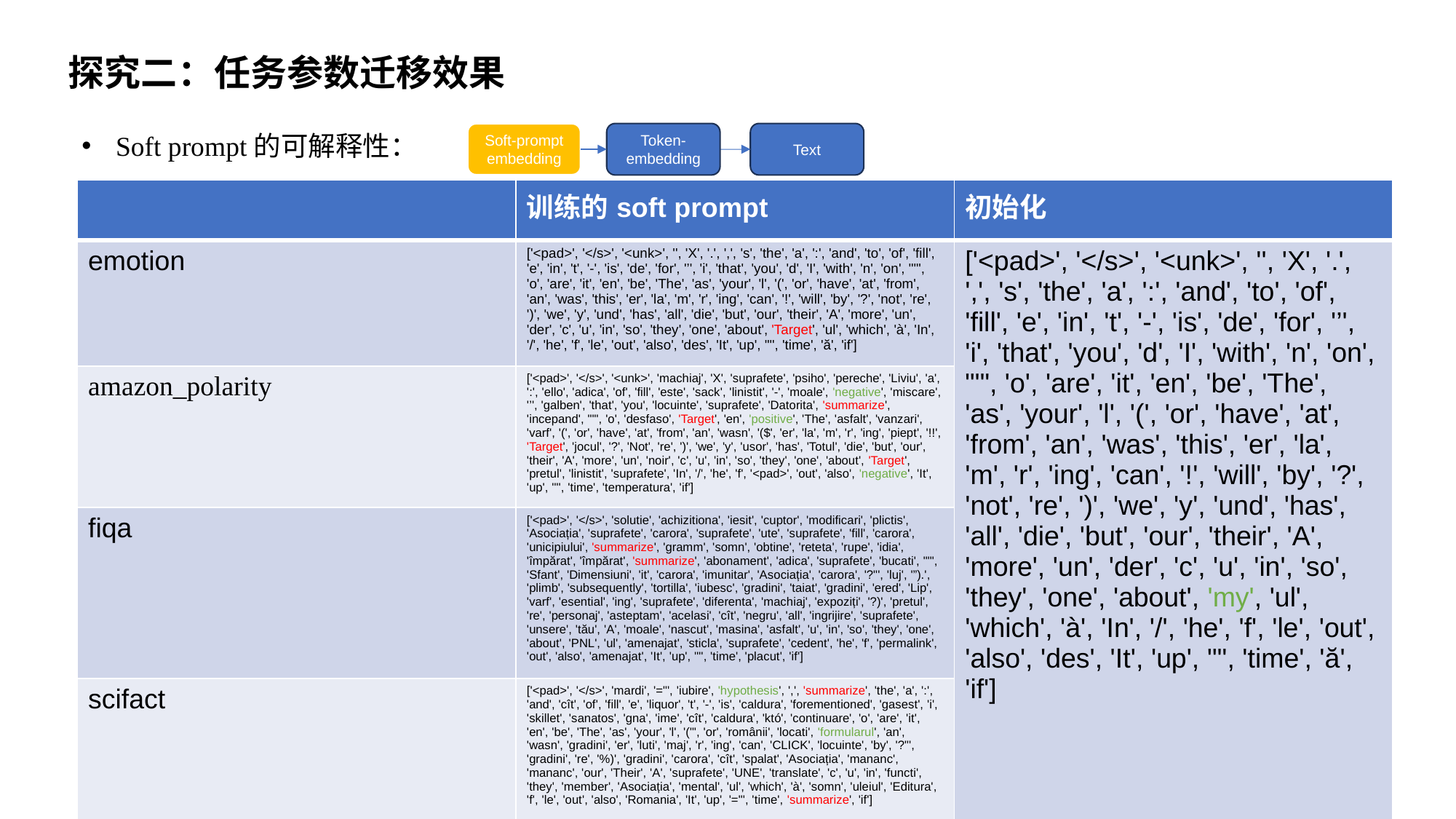

探究二：任务参数迁移效果
Soft prompt的可解释性：

Soft-prompt
embedding
Token-embedding
Text
|  | 训练的soft prompt | 初始化 |
| --- | --- | --- |
| emotion | ['<pad>', '</s>', '<unk>', '', 'X', '.', ',', 's', 'the', 'a', ':', 'and', 'to', 'of', 'fill', 'e', 'in', 't', '-', 'is', 'de', 'for', '’', 'i', 'that', 'you', 'd', 'I', 'with', 'n', 'on', "'", 'o', 'are', 'it', 'en', 'be', 'The', 'as', 'your', 'l', '(', 'or', 'have', 'at', 'from', 'an', 'was', 'this', 'er', 'la', 'm', 'r', 'ing', 'can', '!', 'will', 'by', '?', 'not', 're', ')', 'we', 'y', 'und', 'has', 'all', 'die', 'but', 'our', 'their', 'A', 'more', 'un', 'der', 'c', 'u', 'in', 'so', 'they', 'one', 'about', 'Target', 'ul', 'which', 'à', 'In', '/', 'he', 'f', 'le', 'out', 'also', 'des', 'It', 'up', '"', 'time', 'ă', 'if'] | ['<pad>', '</s>', '<unk>', '', 'X', '.', ',', 's', 'the', 'a', ':', 'and', 'to', 'of', 'fill', 'e', 'in', 't', '-', 'is', 'de', 'for', '’', 'i', 'that', 'you', 'd', 'I', 'with', 'n', 'on', "'", 'o', 'are', 'it', 'en', 'be', 'The', 'as', 'your', 'l', '(', 'or', 'have', 'at', 'from', 'an', 'was', 'this', 'er', 'la', 'm', 'r', 'ing', 'can', '!', 'will', 'by', '?', 'not', 're', ')', 'we', 'y', 'und', 'has', 'all', 'die', 'but', 'our', 'their', 'A', 'more', 'un', 'der', 'c', 'u', 'in', 'so', 'they', 'one', 'about', 'my', 'ul', 'which', 'à', 'In', '/', 'he', 'f', 'le', 'out', 'also', 'des', 'It', 'up', '"', 'time', 'ă', 'if'] |
| amazon\_polarity | ['<pad>', '</s>', '<unk>', 'machiaj', 'X', 'suprafete', 'psiho', 'pereche', 'Liviu', 'a', ':', 'ello', 'adica', 'of', 'fill', 'este', 'sack', 'linistit', '-', 'moale', 'negative', 'miscare', '’', 'galben', 'that', 'you', 'locuinte', 'suprafete', 'Datorita', 'summarize', 'incepand', "'", 'o', 'desfaso', 'Target', 'en', 'positive', 'The', 'asfalt', 'vanzari', 'varf', '(', 'or', 'have', 'at', 'from', 'an', 'wasn', '($', 'er', 'la', 'm', 'r', 'ing', 'piept', '!!', 'Target', 'jocul', '?', 'Not', 're', ')', 'we', 'y', 'usor', 'has', 'Totul', 'die', 'but', 'our', 'their', 'A', 'more', 'un', 'noir', 'c', 'u', 'in', 'so', 'they', 'one', 'about', 'Target', 'pretul', 'linistit', 'suprafete', 'In', '/', 'he', 'f', '<pad>', 'out', 'also', 'negative', 'It', 'up', '"', 'time', 'temperatura', 'if'] |  |
| fiqa | ['<pad>', '</s>', 'solutie', 'achizitiona', 'iesit', 'cuptor', 'modificari', 'plictis', 'Asociația', 'suprafete', 'carora', 'suprafete', 'ute', 'suprafete', 'fill', 'carora', 'unicipiului', 'summarize', 'gramm', 'somn', 'obtine', 'reteta', 'rupe', 'idia', 'împărat', 'împărat', 'summarize', 'abonament', 'adica', 'suprafete', 'bucati', "'", 'Sfant', 'Dimensiuni', 'it', 'carora', 'imunitar', 'Asociația', 'carora', '?"', 'luj', '”).', 'plimb', 'subsequently', 'tortilla', 'iubesc', 'gradini', 'taiat', 'gradini', 'ered', 'Lip', 'varf', 'esential', 'ing', 'suprafete', 'diferenta', 'machiaj', 'expoziți', '?)', 'pretul', 're', 'personaj', 'asteptam', 'acelasi', 'cît', 'negru', 'all', 'ingrijire', 'suprafete', 'unsere', 'tău', 'A', 'moale', 'nascut', 'masina', 'asfalt', 'u', 'in', 'so', 'they', 'one', 'about', 'PNL', 'ul', 'amenajat', 'sticla', 'suprafete', 'cedent', 'he', 'f', 'permalink', 'out', 'also', 'amenajat', 'It', 'up', '"', 'time', 'placut', 'if'] |  |
| scifact | ['<pad>', '</s>', 'mardi', '="', 'iubire', 'hypothesis', ',', 'summarize', 'the', 'a', ':', 'and', 'cît', 'of', 'fill', 'e', 'liquor', 't', '-', 'is', 'caldura', 'forementioned', 'gasest', 'i', 'skillet', 'sanatos', 'gna', 'ime', 'cît', 'caldura', 'któ', 'continuare', 'o', 'are', 'it', 'en', 'be', 'The', 'as', 'your', 'l', '("', 'or', 'românii', 'locati', 'formularul', 'an', 'wasn', 'gradini', 'er', 'luti', 'maj', 'r', 'ing', 'can', 'CLICK', 'locuinte', 'by', '?"', 'gradini', 're', '%)', 'gradini', 'carora', 'cît', 'spalat', 'Asociația', 'mananc', 'mananc', 'our', 'Their', 'A', 'suprafete', 'UNE', 'translate', 'c', 'u', 'in', 'functi', 'they', 'member', 'Asociația', 'mental', 'ul', 'which', 'à', 'somn', 'uleiul', 'Editura', 'f', 'le', 'out', 'also', 'Romania', 'It', 'up', '="', 'time', 'summarize', 'if'] |  |